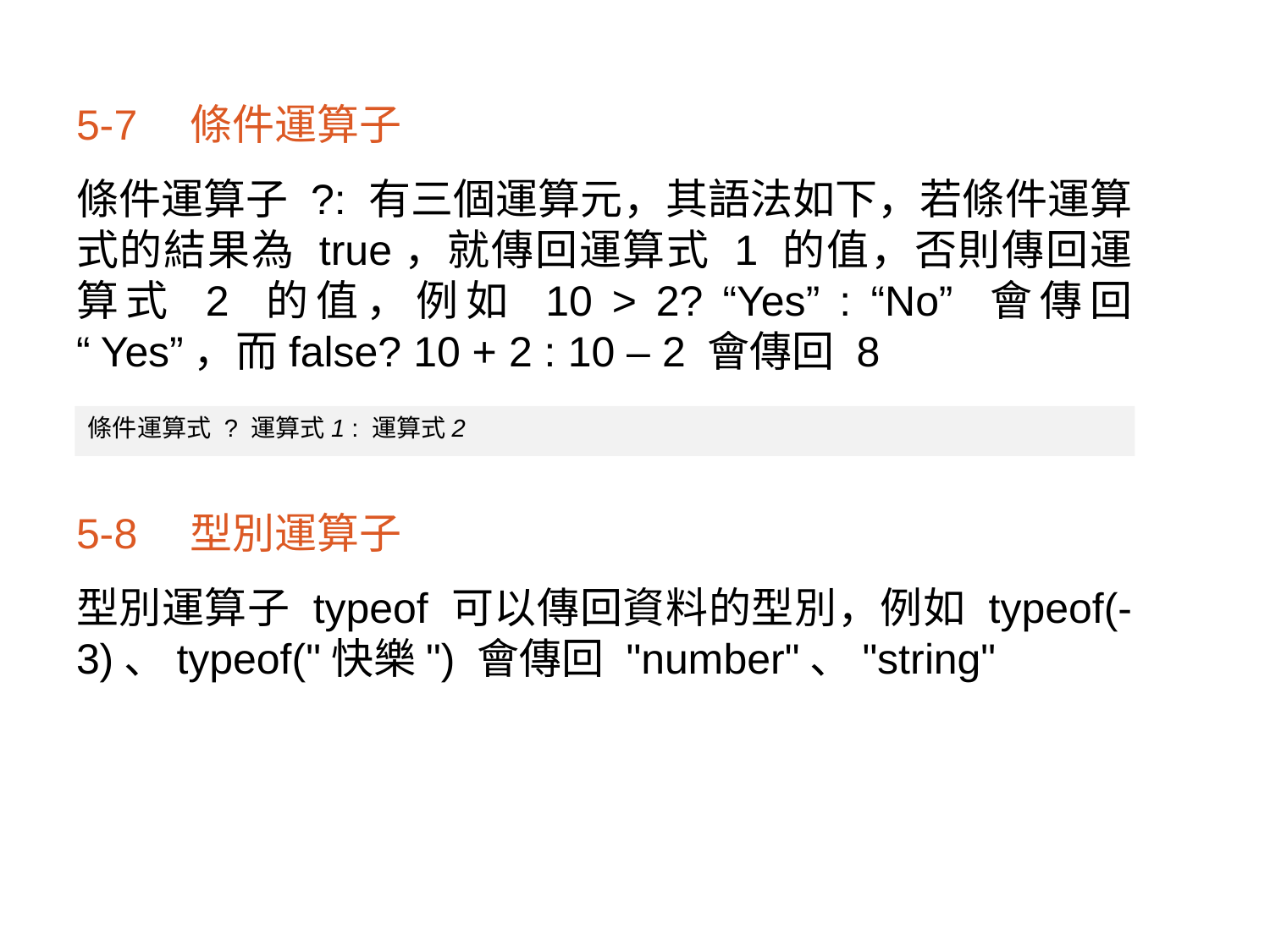

5-7　條件運算子
條件運算子 ?: 有三個運算元，其語法如下，若條件運算式的結果為 true，就傳回運算式 1 的值，否則傳回運算式 2 的值，例如 10 > 2? “Yes” : “No” 會傳回 “Yes”，而false? 10 + 2 : 10 – 2 會傳回 8
條件運算式 ? 運算式1 : 運算式2
5-8　型別運算子
型別運算子 typeof 可以傳回資料的型別，例如 typeof(-3)、typeof("快樂") 會傳回 "number"、"string"